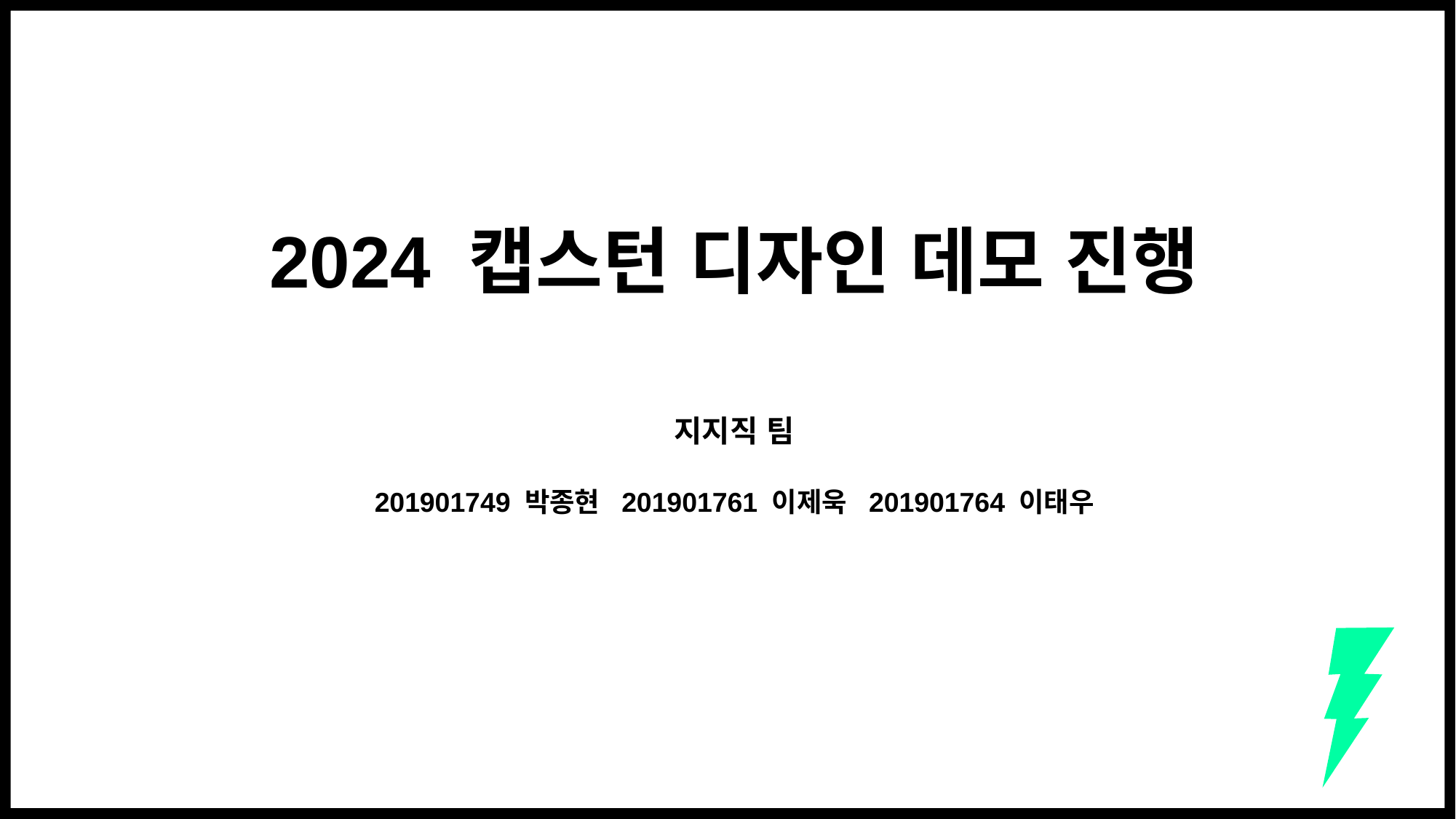

2024 캡스턴 디자인 데모 진행
지지직 팀

201901749 박종현  201901761 이제욱  201901764 이태우